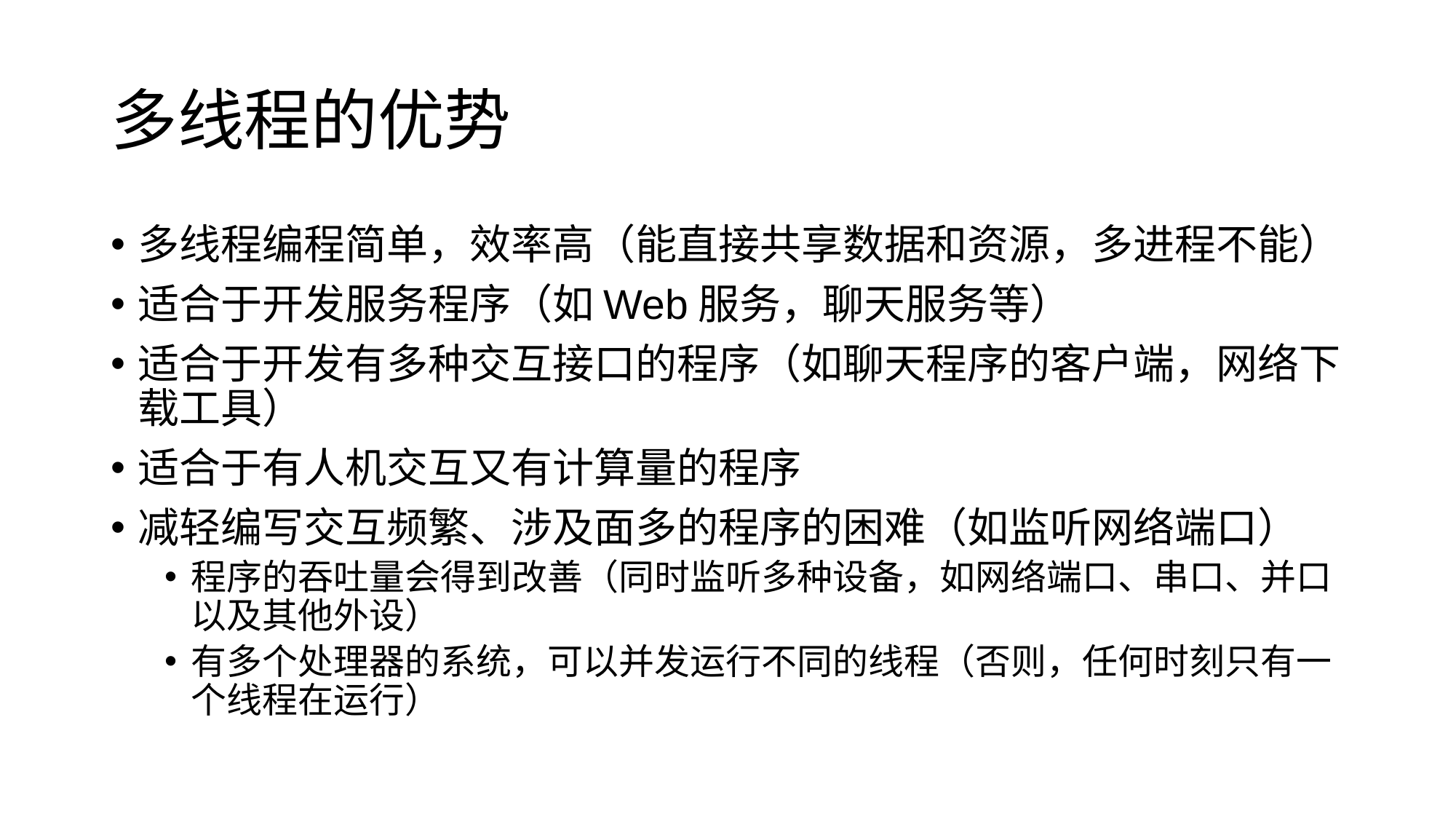

# 多线程的优势
多线程编程简单，效率高（能直接共享数据和资源，多进程不能）
适合于开发服务程序（如Web服务，聊天服务等）
适合于开发有多种交互接口的程序（如聊天程序的客户端，网络下载工具）
适合于有人机交互又有计算量的程序
减轻编写交互频繁、涉及面多的程序的困难（如监听网络端口）
程序的吞吐量会得到改善（同时监听多种设备，如网络端口、串口、并口以及其他外设）
有多个处理器的系统，可以并发运行不同的线程（否则，任何时刻只有一个线程在运行）